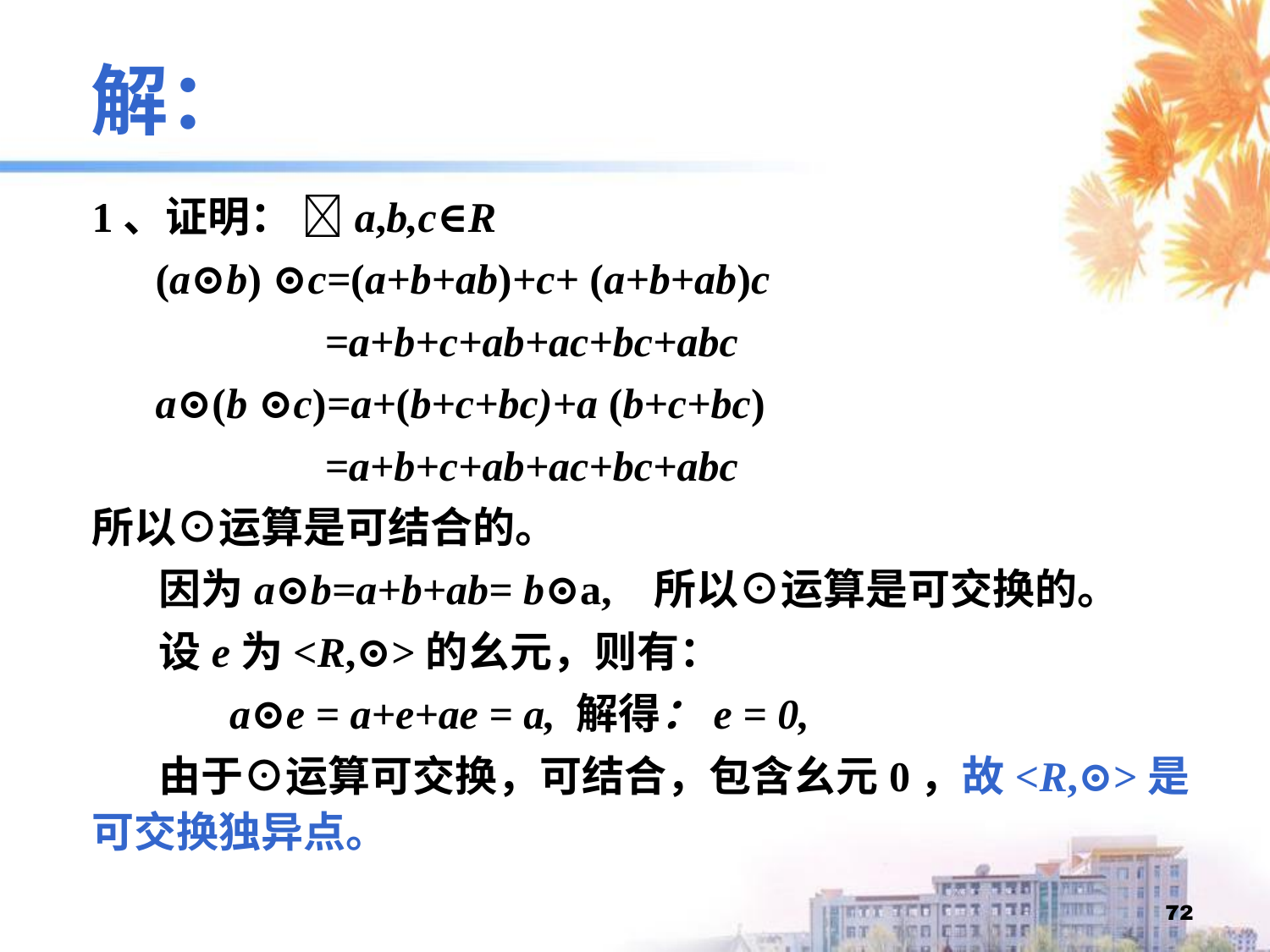

解：
1、证明： ∀a,b,c∈R
      (a⊙b) ⊙c=(a+b+ab)+c+ (a+b+ab)c
                      =a+b+c+ab+ac+bc+abc
      a⊙(b ⊙c)=a+(b+c+bc)+a (b+c+bc)
                      =a+b+c+ab+ac+bc+abc
所以⊙运算是可结合的。
      因为a⊙b=a+b+ab= b⊙a,   所以⊙运算是可交换的。
      设e为<R,⊙>的幺元，则有：
             a⊙e = a+e+ae = a, 解得：e = 0,
      由于⊙运算可交换，可结合，包含幺元0，故<R,⊙>是可交换独异点。
72